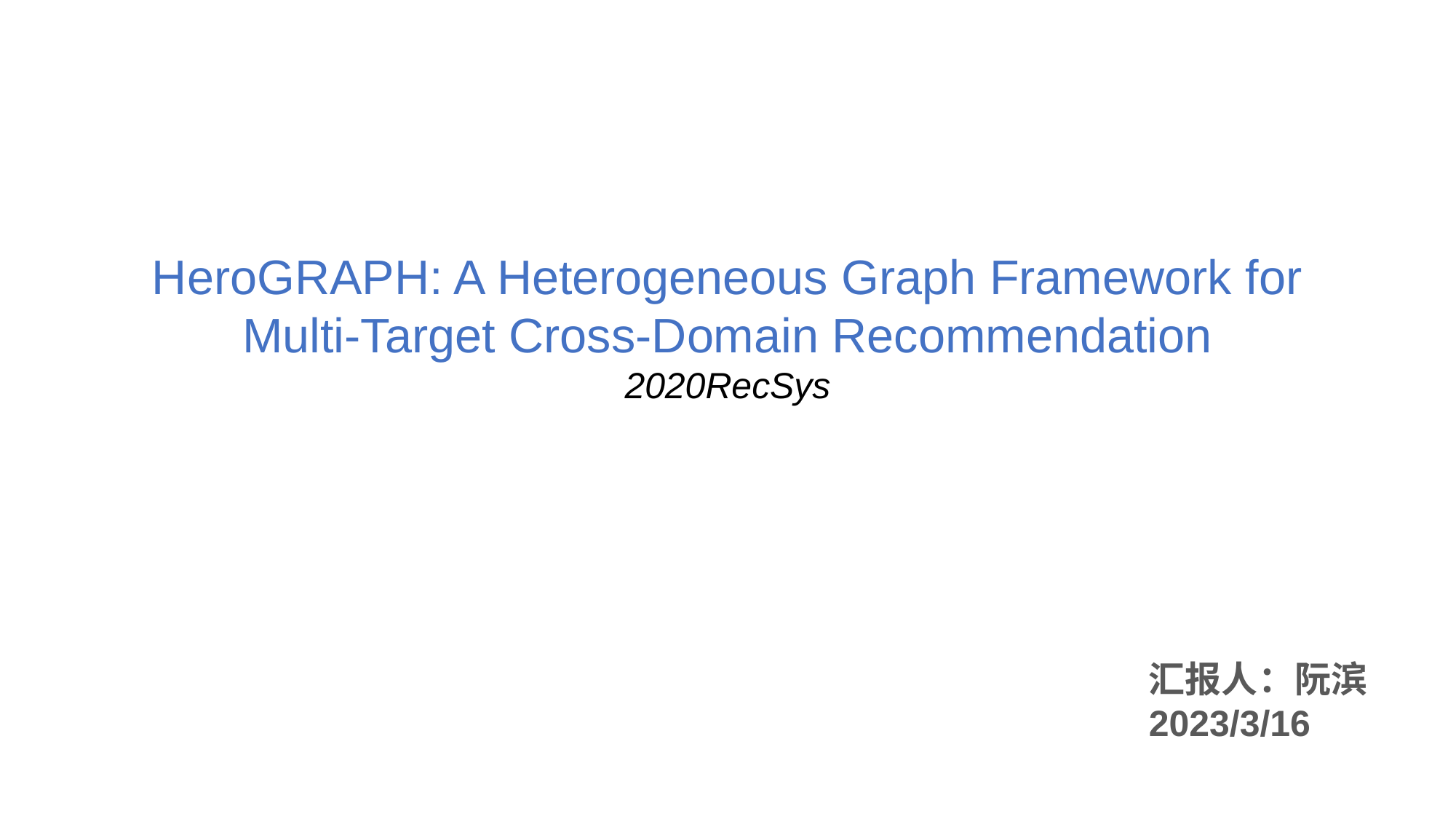

HeroGRAPH: A Heterogeneous Graph Framework for
Multi-Target Cross-Domain Recommendation
2020RecSys
汇报人：阮滨
2023/3/16